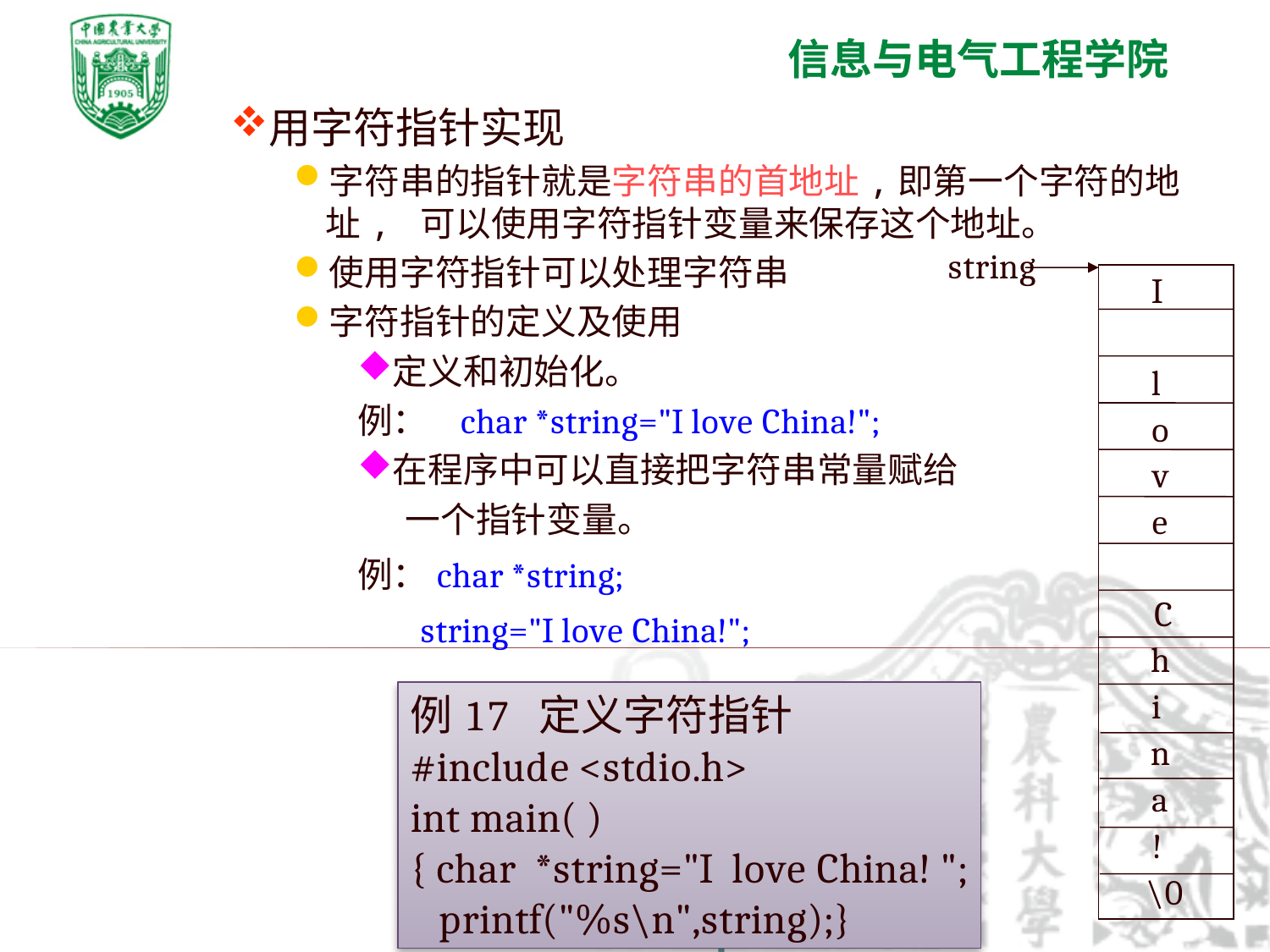

用字符指针实现
字符串的指针就是字符串的首地址,即第一个字符的地址, 可以使用字符指针变量来保存这个地址。
使用字符指针可以处理字符串
字符指针的定义及使用
定义和初始化。
例：   char *string="I love China!";
在程序中可以直接把字符串常量赋给
     一个指针变量。
例：char *string;
        string="I love China!";
string
I

l
o
v
e
C
h
i
n
a
!
\0
例17  定义字符指针
#include <stdio.h>
int main( )
{ char  *string="I  love China! ";
   printf("%s\n",string);}